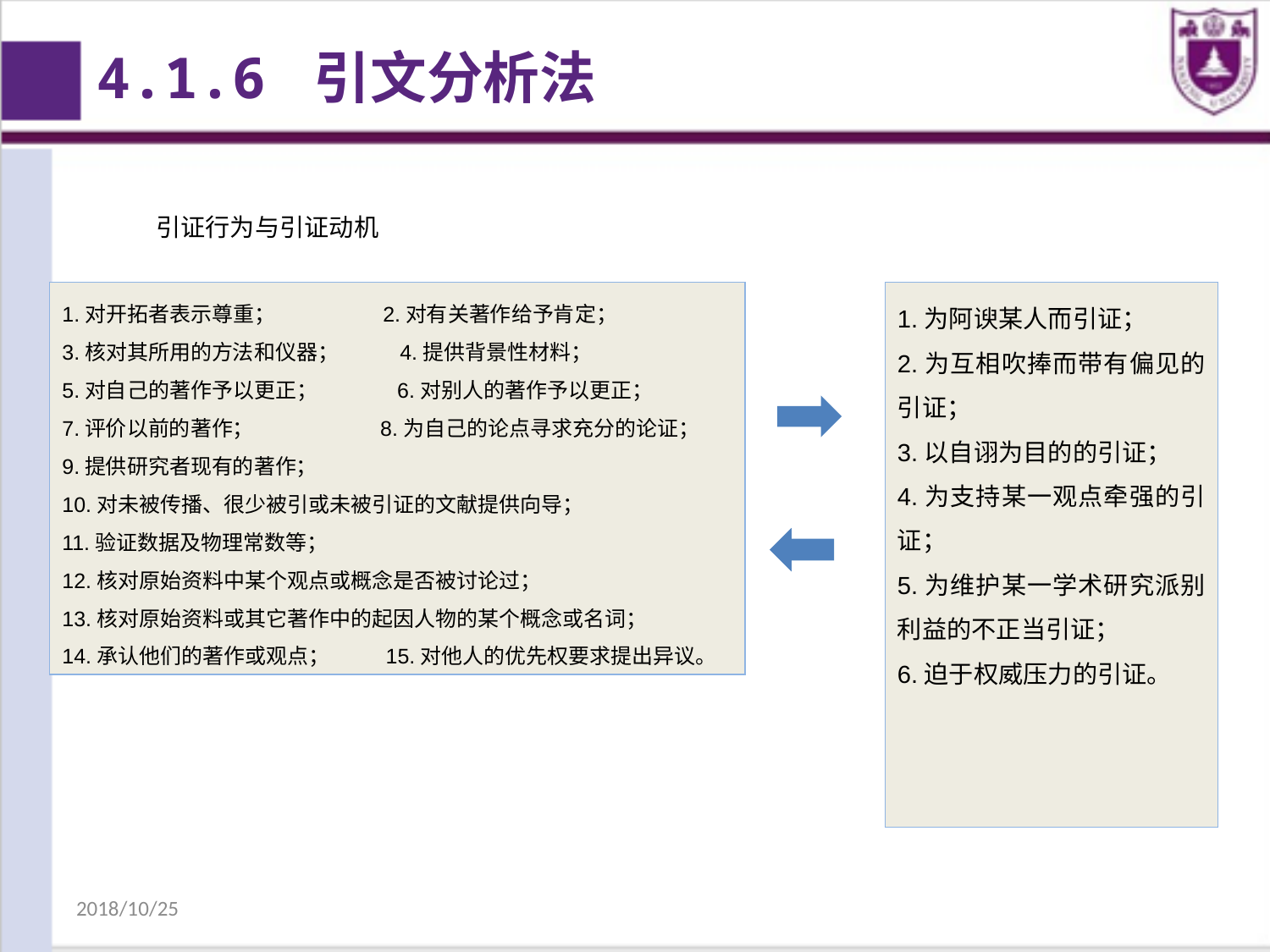

4.1.6 引文分析法
引证行为与引证动机
1.对开拓者表示尊重；                      2.对有关著作给予肯定；
3.核对其所用的方法和仪器；            4.提供背景性材料；
5.对自己的著作予以更正；                6.对别人的著作予以更正；
7.评价以前的著作；                          8.为自己的论点寻求充分的论证；
9.提供研究者现有的著作；
10.对未被传播、很少被引或未被引证的文献提供向导；
11.验证数据及物理常数等；
12.核对原始资料中某个观点或概念是否被讨论过；
13.核对原始资料或其它著作中的起因人物的某个概念或名词；
14.承认他们的著作或观点；           15.对他人的优先权要求提出异议。
1.为阿谀某人而引证；
2.为互相吹捧而带有偏见的引证；
3.以自诩为目的的引证；
4.为支持某一观点牵强的引证；
5.为维护某一学术研究派别利益的不正当引证；
6.迫于权威压力的引证。

2018/10/25